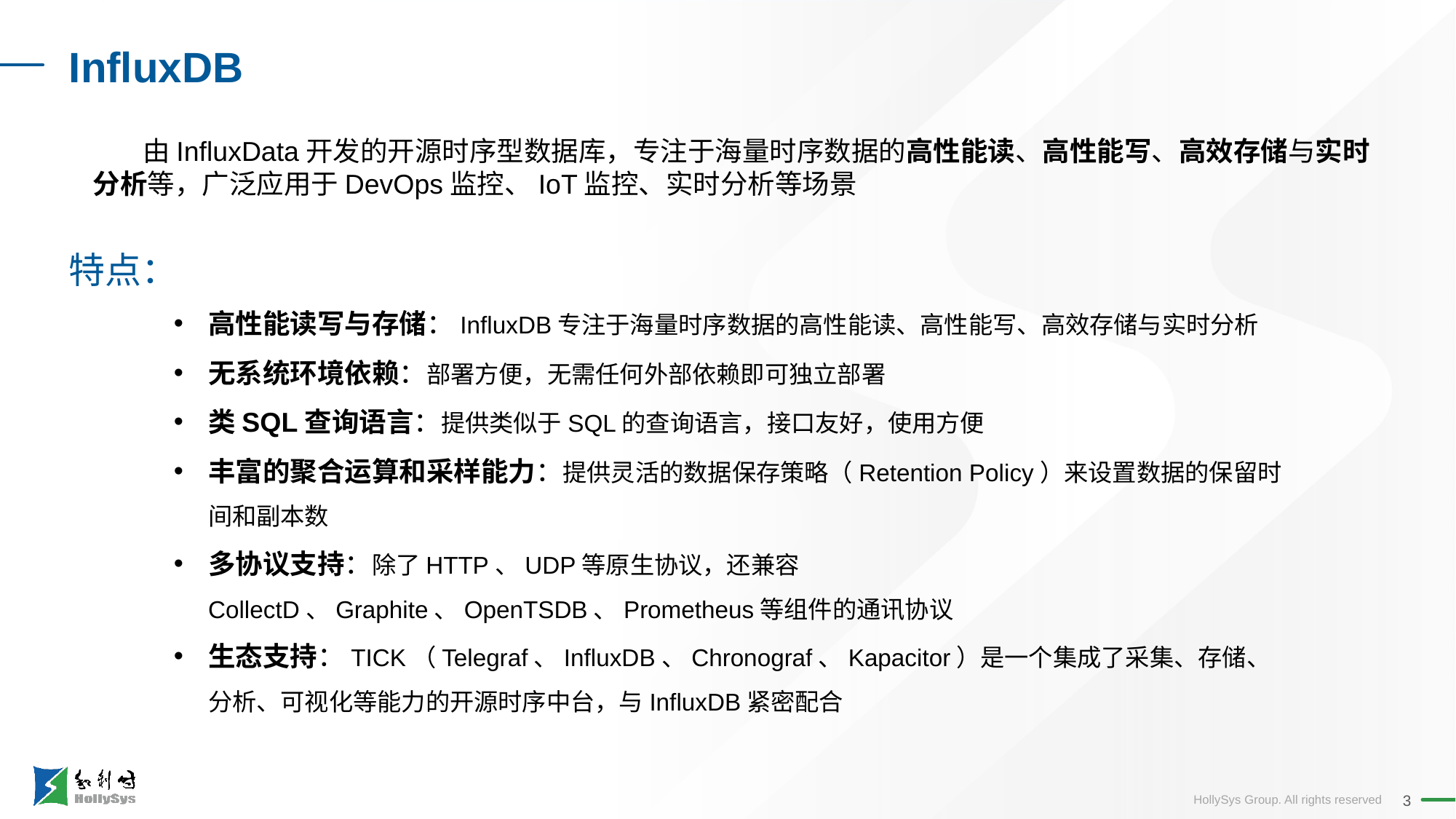

InfluxDB
       由InfluxData开发的开源时序型数据库，专注于海量时序数据的高性能读、高性能写、高效存储与实时分析等，广泛应用于DevOps监控、IoT监控、实时分析等场景
特点：
高性能读写与存储：InfluxDB专注于海量时序数据的高性能读、高性能写、高效存储与实时分析
无系统环境依赖：部署方便，无需任何外部依赖即可独立部署
类SQL查询语言：提供类似于SQL的查询语言，接口友好，使用方便
丰富的聚合运算和采样能力：提供灵活的数据保存策略（Retention Policy）来设置数据的保留时间和副本数
多协议支持：除了HTTP、UDP等原生协议，还兼容CollectD、Graphite、OpenTSDB、Prometheus等组件的通讯协议
生态支持：TICK（Telegraf、InfluxDB、Chronograf、Kapacitor）是一个集成了采集、存储、分析、可视化等能力的开源时序中台，与InfluxDB紧密配合